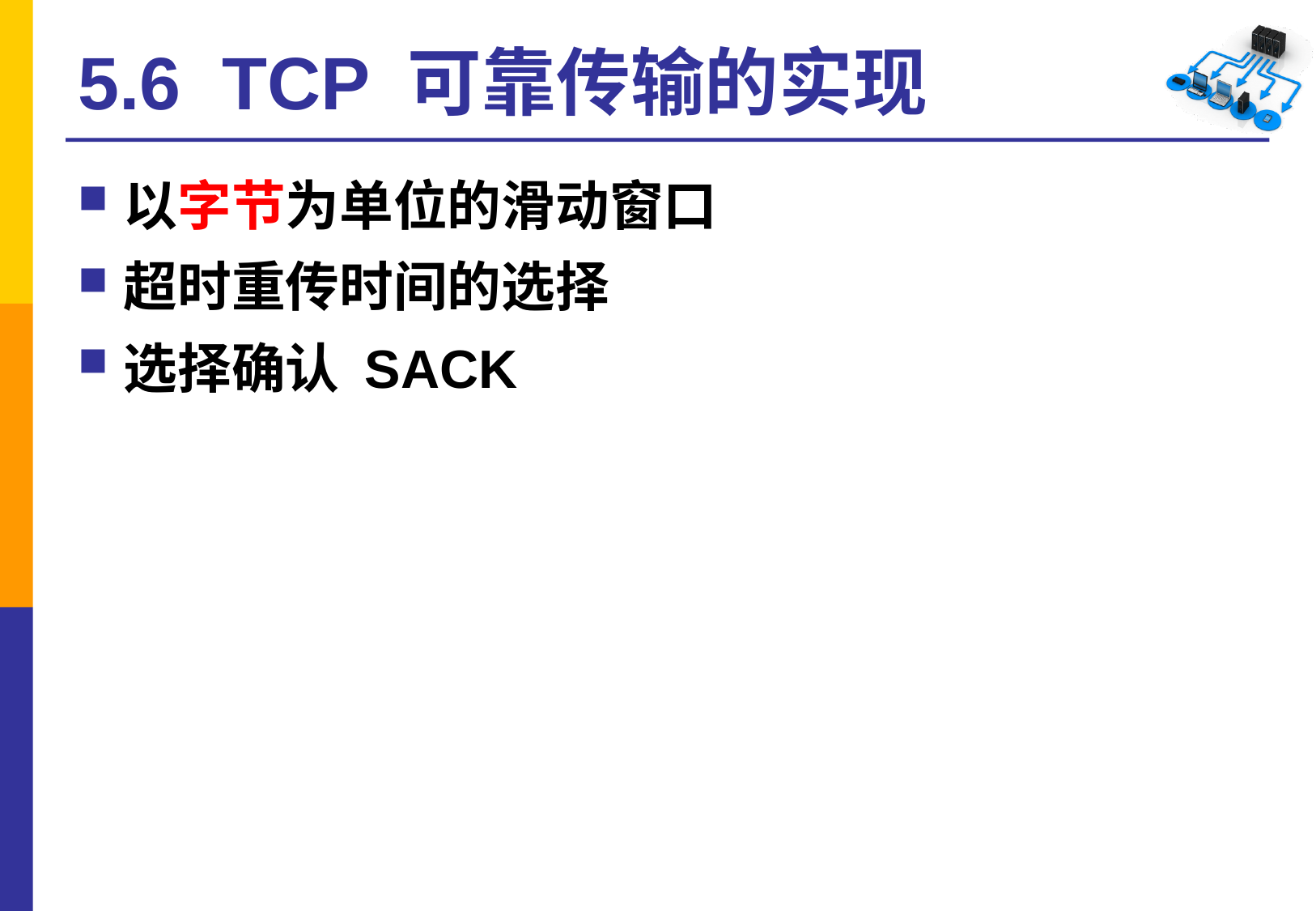

# 5.6  TCP 可靠传输的实现
以字节为单位的滑动窗口
超时重传时间的选择
选择确认 SACK